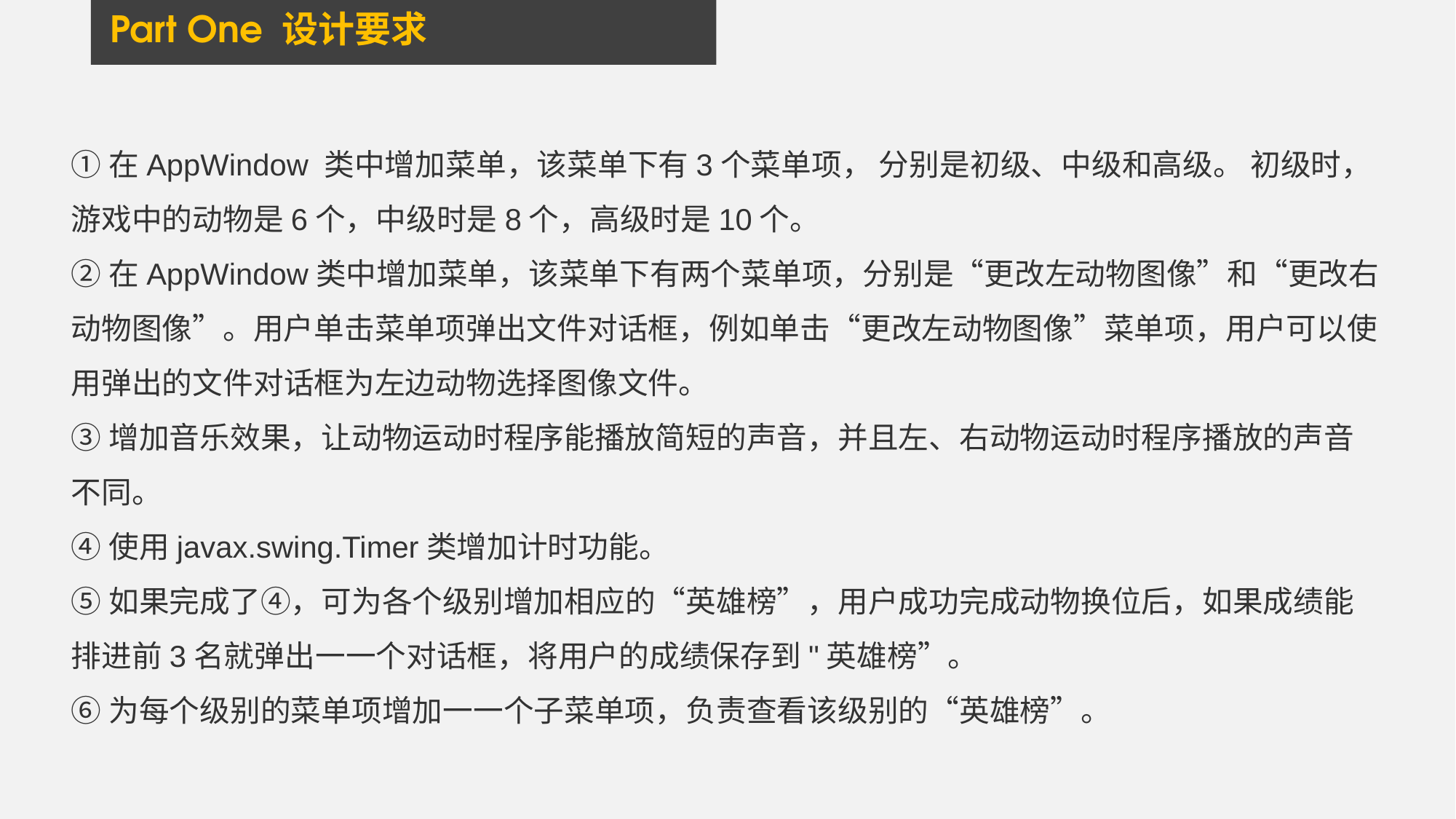

Part One 设计要求
①在AppWindow 类中增加菜单，该菜单下有3个菜单项， 分别是初级、中级和高级。 初级时，游戏中的动物是6个，中级时是8个，高级时是10个。
②在AppWindow类中增加菜单，该菜单下有两个菜单项，分别是“更改左动物图像”和“更改右动物图像”。用户单击菜单项弹出文件对话框，例如单击“更改左动物图像”菜单项，用户可以使用弹出的文件对话框为左边动物选择图像文件。
③增加音乐效果，让动物运动时程序能播放简短的声音，并且左、右动物运动时程序播放的声音不同。
④使用javax.swing.Timer类增加计时功能。
⑤如果完成了④，可为各个级别增加相应的“英雄榜”，用户成功完成动物换位后，如果成绩能排进前3名就弹出一一个对话框，将用户的成绩保存到"英雄榜”。
⑥为每个级别的菜单项增加一一个子菜单项，负责查看该级别的“英雄榜”。